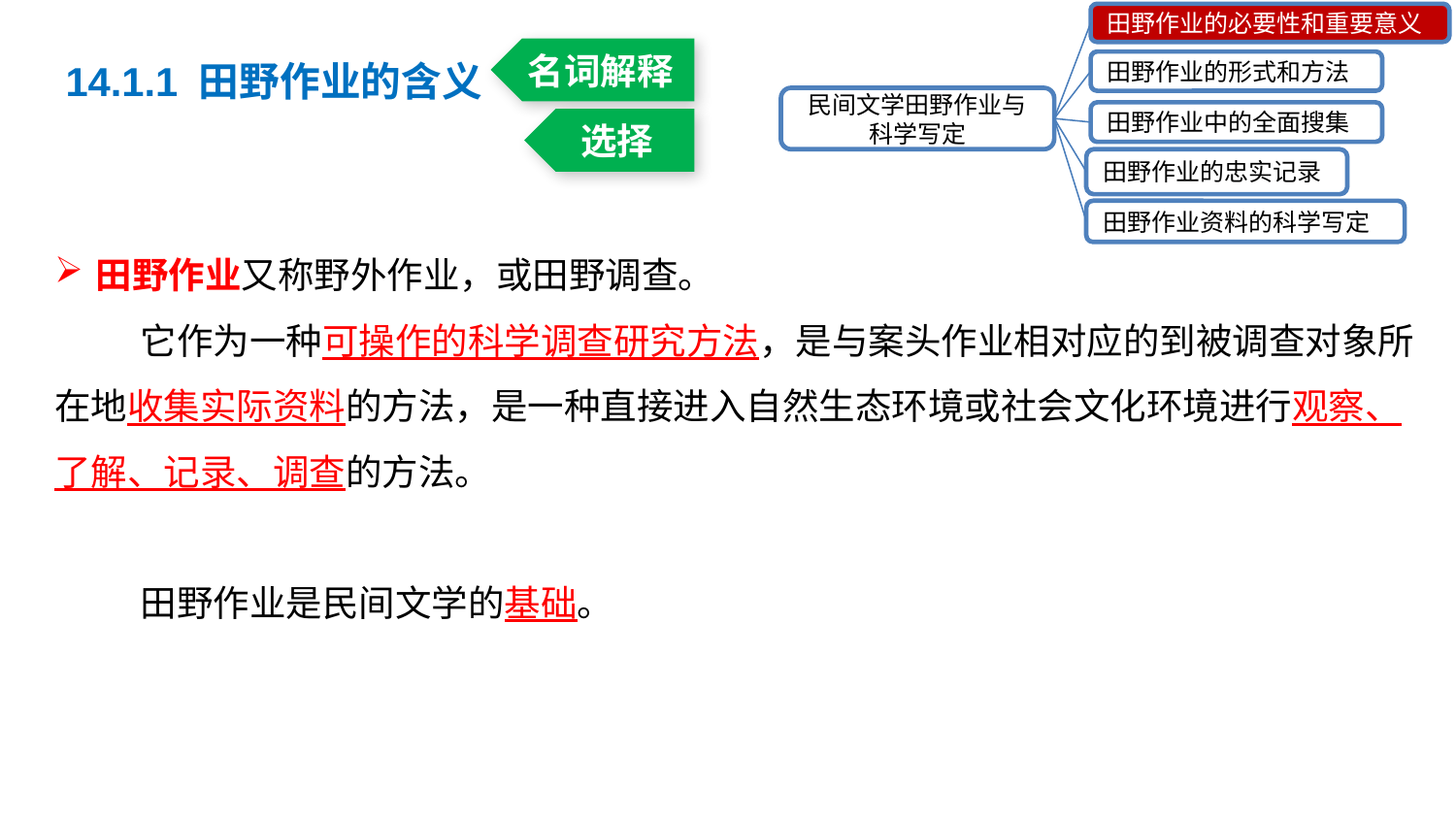

田野作业的必要性和重要意义
田野作业的形式和方法
民间文学田野作业与科学写定
田野作业中的全面搜集
田野作业的忠实记录
田野作业资料的科学写定
14.1.1 田野作业的含义
名词解释
选择
田野作业又称野外作业，或田野调查。
它作为一种可操作的科学调查研究方法，是与案头作业相对应的到被调查对象所在地收集实际资料的方法，是一种直接进入自然生态环境或社会文化环境进行观察、了解、记录、调查的方法。

田野作业是民间文学的基础。